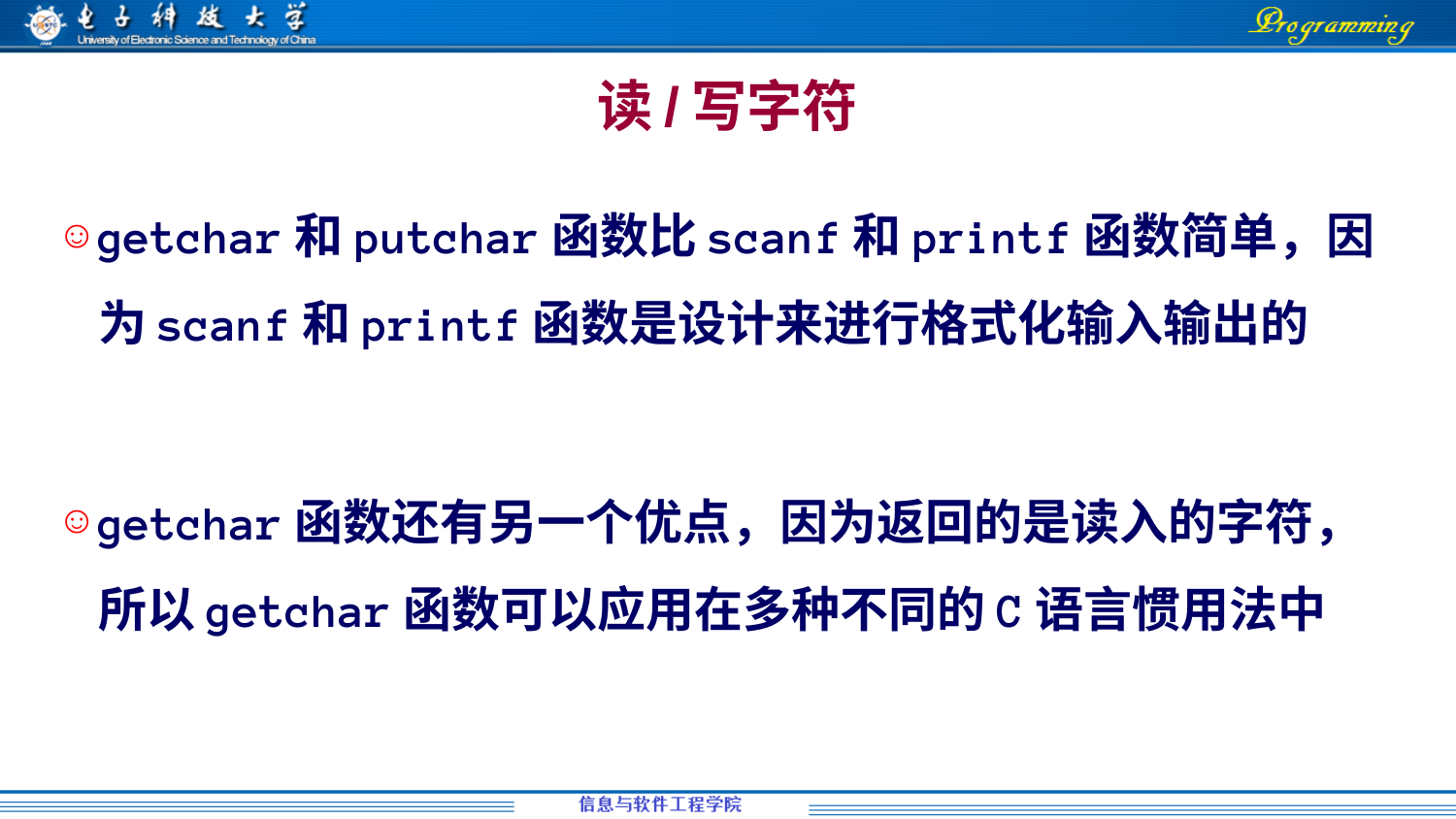

# 读/写字符
getchar和putchar函数比scanf和printf函数简单，因为scanf和printf函数是设计来进行格式化输入输出的

getchar函数还有另一个优点，因为返回的是读入的字符，所以getchar函数可以应用在多种不同的C语言惯用法中